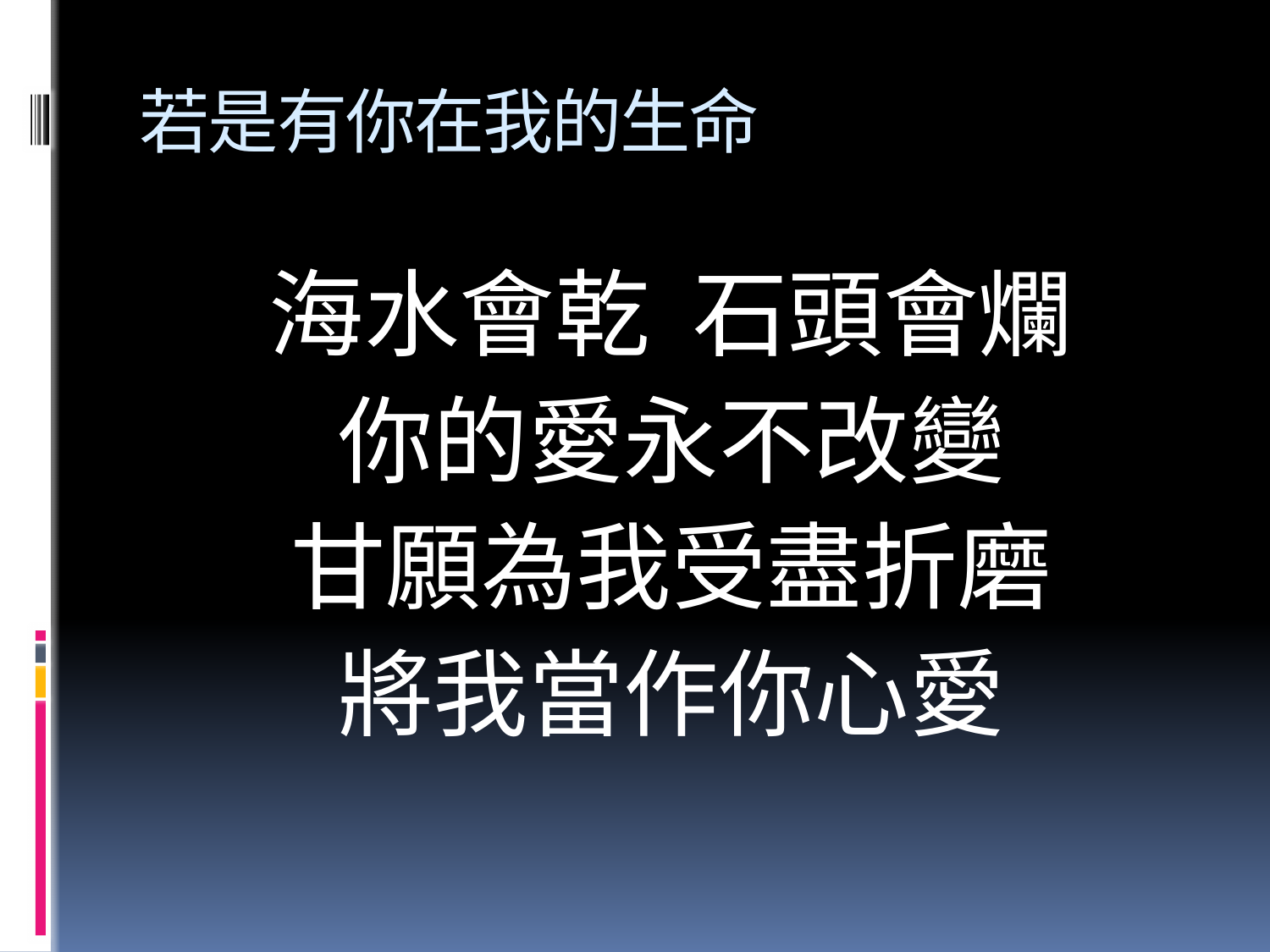

# 若是有你在我的生命
海水會乾  石頭會爛
你的愛永不改變
甘願為我受盡折磨
將我當作你心愛